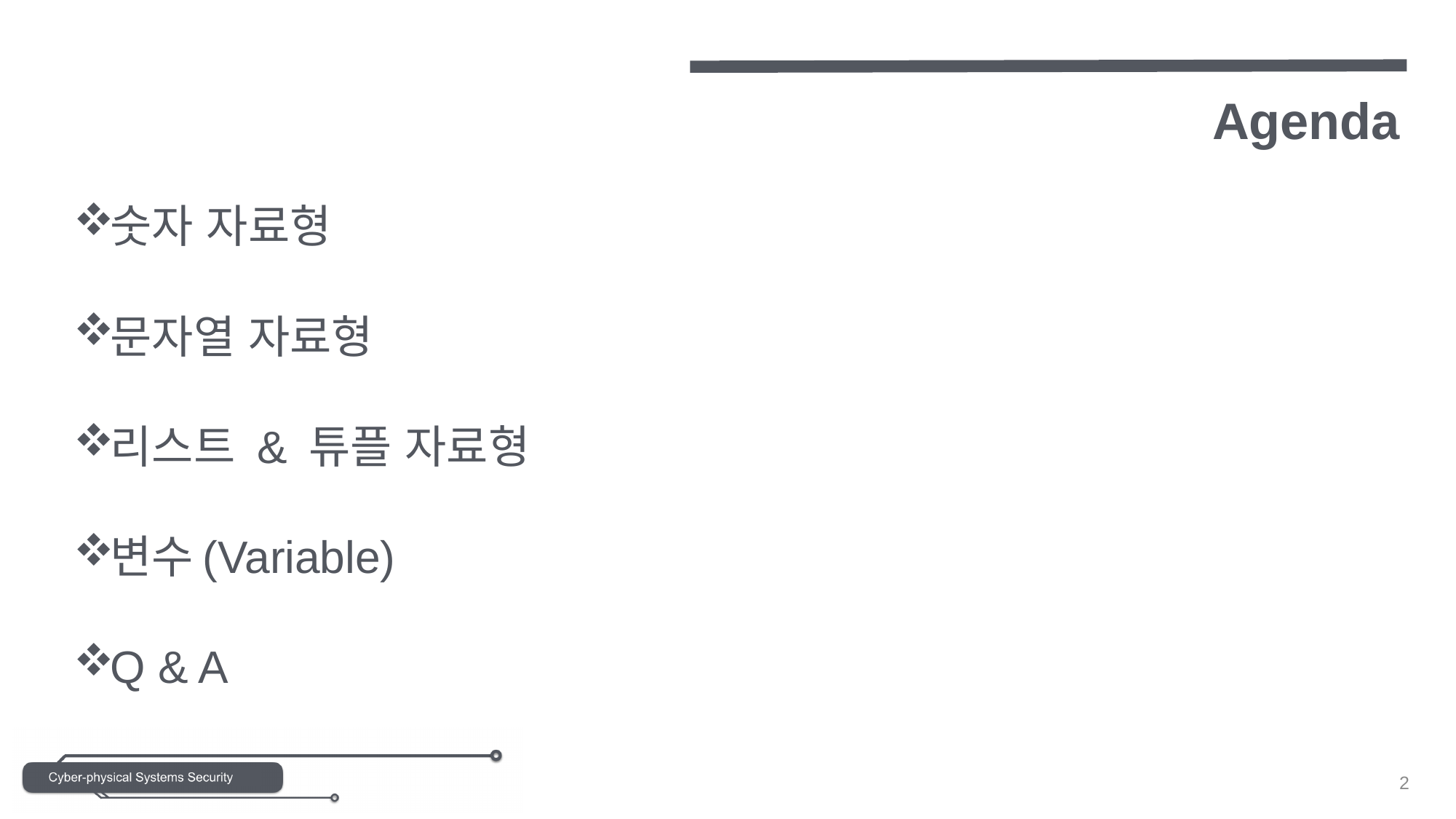

숫자 자료형
문자열 자료형
리스트 & 튜플 자료형
변수(Variable)
Q & A

2